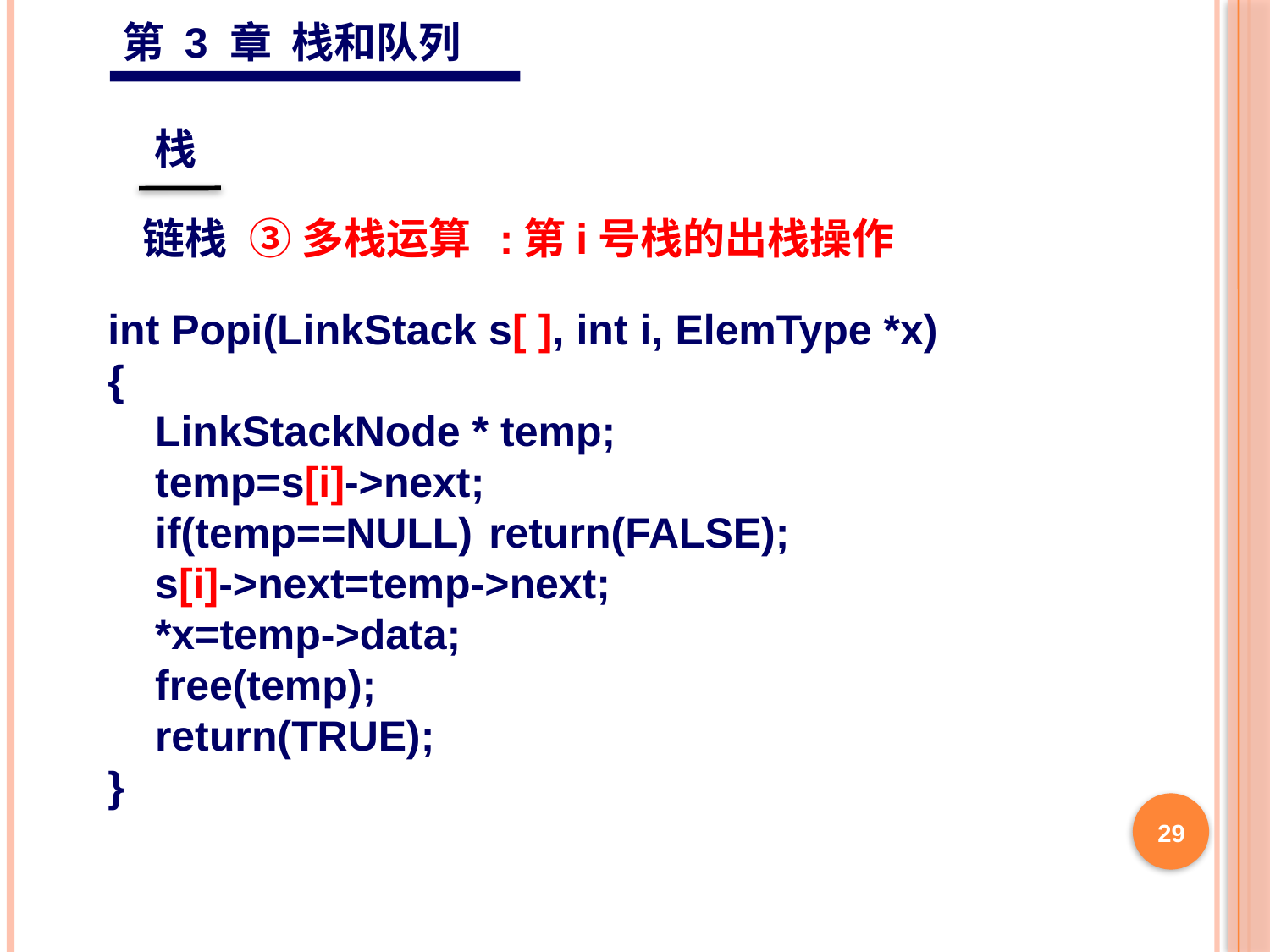

第 3 章  栈和队列

栈
:第i号栈的出栈操作
链栈
③多栈运算
int Popi(LinkStack s[ ], int i, ElemType *x)
{
    LinkStackNode * temp;
    temp=s[i]->next;
    if(temp==NULL) 	return(FALSE);
    s[i]->next=temp->next;
    *x=temp->data;
    free(temp);
    return(TRUE);
}
29